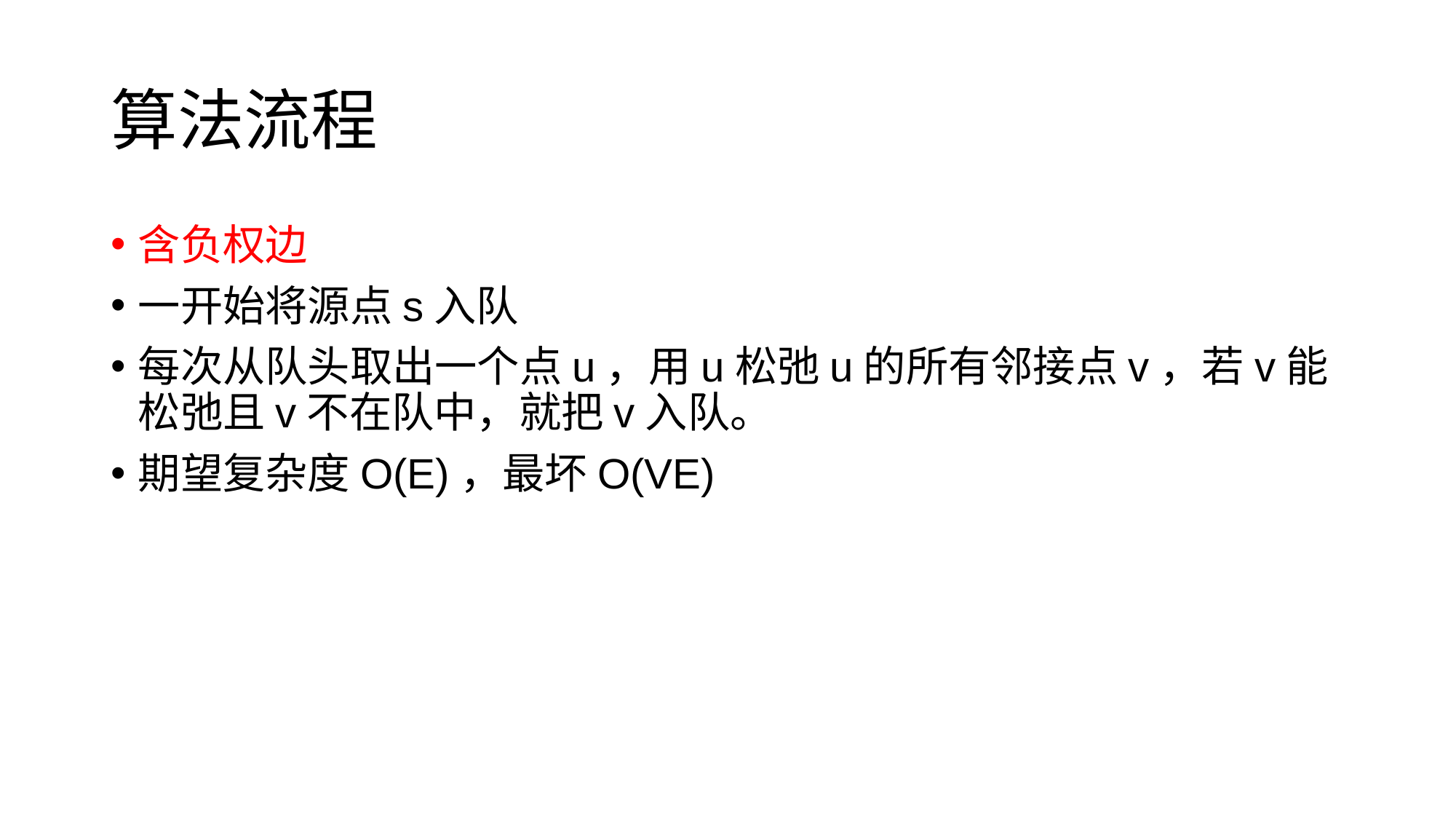

# 算法流程
含负权边
一开始将源点s入队
每次从队头取出一个点u，用u松弛u的所有邻接点v，若v能松弛且v不在队中，就把v入队。
期望复杂度O(E)，最坏O(VE)